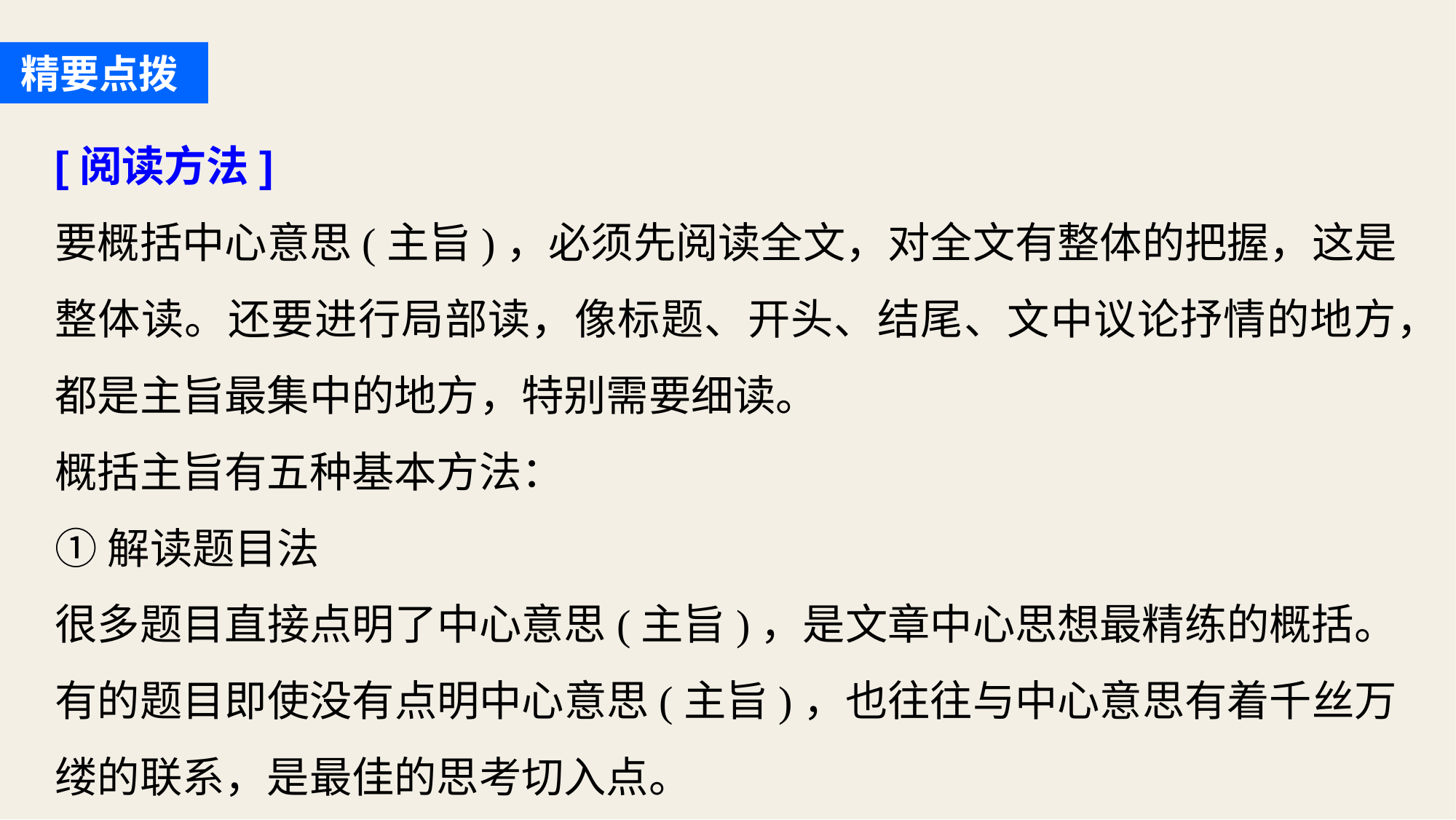

精要点拨
[阅读方法]
要概括中心意思(主旨)，必须先阅读全文，对全文有整体的把握，这是整体读。还要进行局部读，像标题、开头、结尾、文中议论抒情的地方，都是主旨最集中的地方，特别需要细读。
概括主旨有五种基本方法：
①解读题目法
很多题目直接点明了中心意思(主旨)，是文章中心思想最精练的概括。有的题目即使没有点明中心意思(主旨)，也往往与中心意思有着千丝万缕的联系，是最佳的思考切入点。